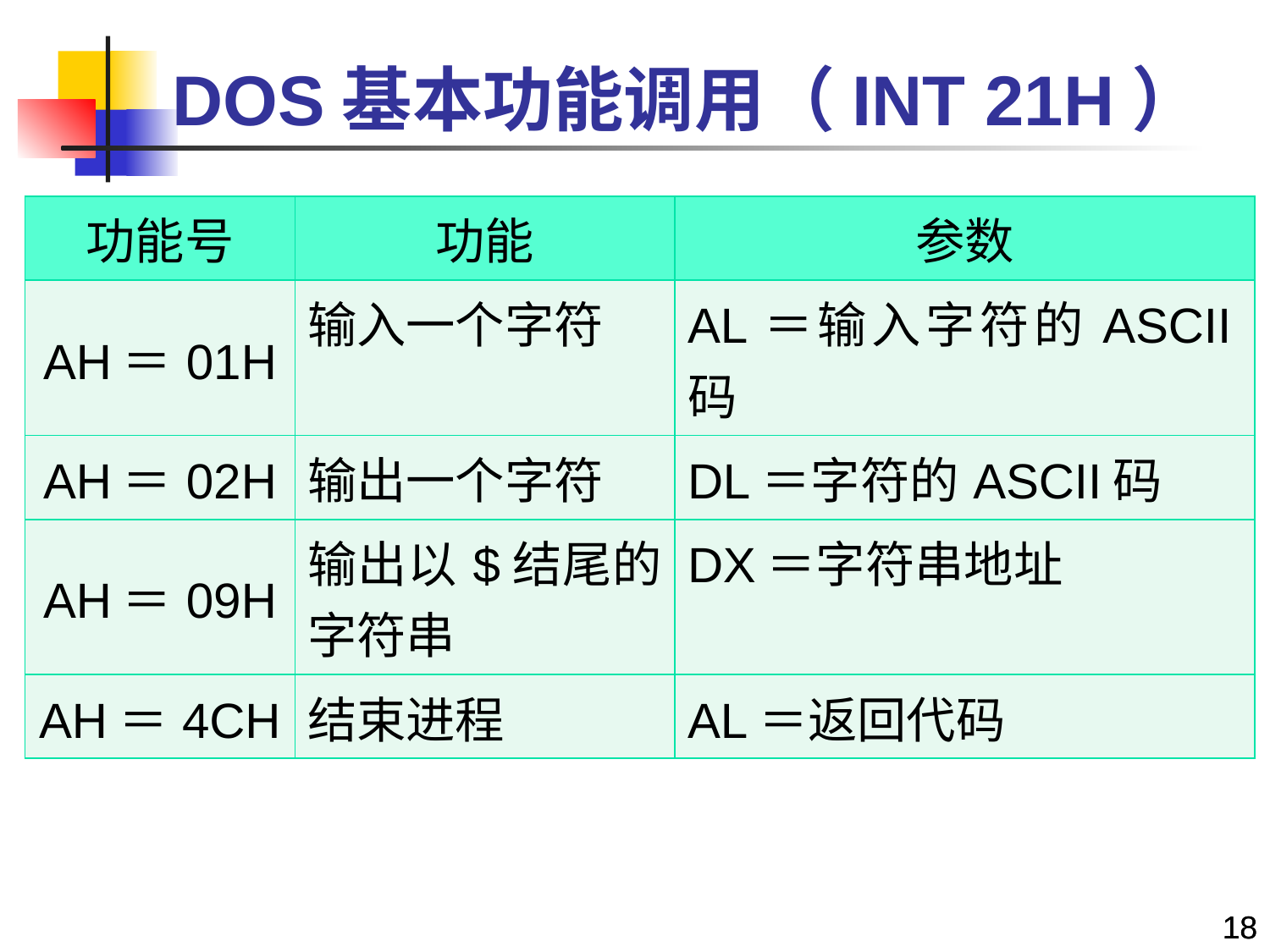

# DOS基本功能调用（INT 21H）
| 功能号 | 功能 | 参数 |
| --- | --- | --- |
| AH＝01H | 输入一个字符 | AL＝输入字符的ASCII码 |
| AH＝02H | 输出一个字符 | DL＝字符的ASCII码 |
| AH＝09H | 输出以$结尾的字符串 | DX＝字符串地址 |
| AH＝4CH | 结束进程 | AL＝返回代码 |